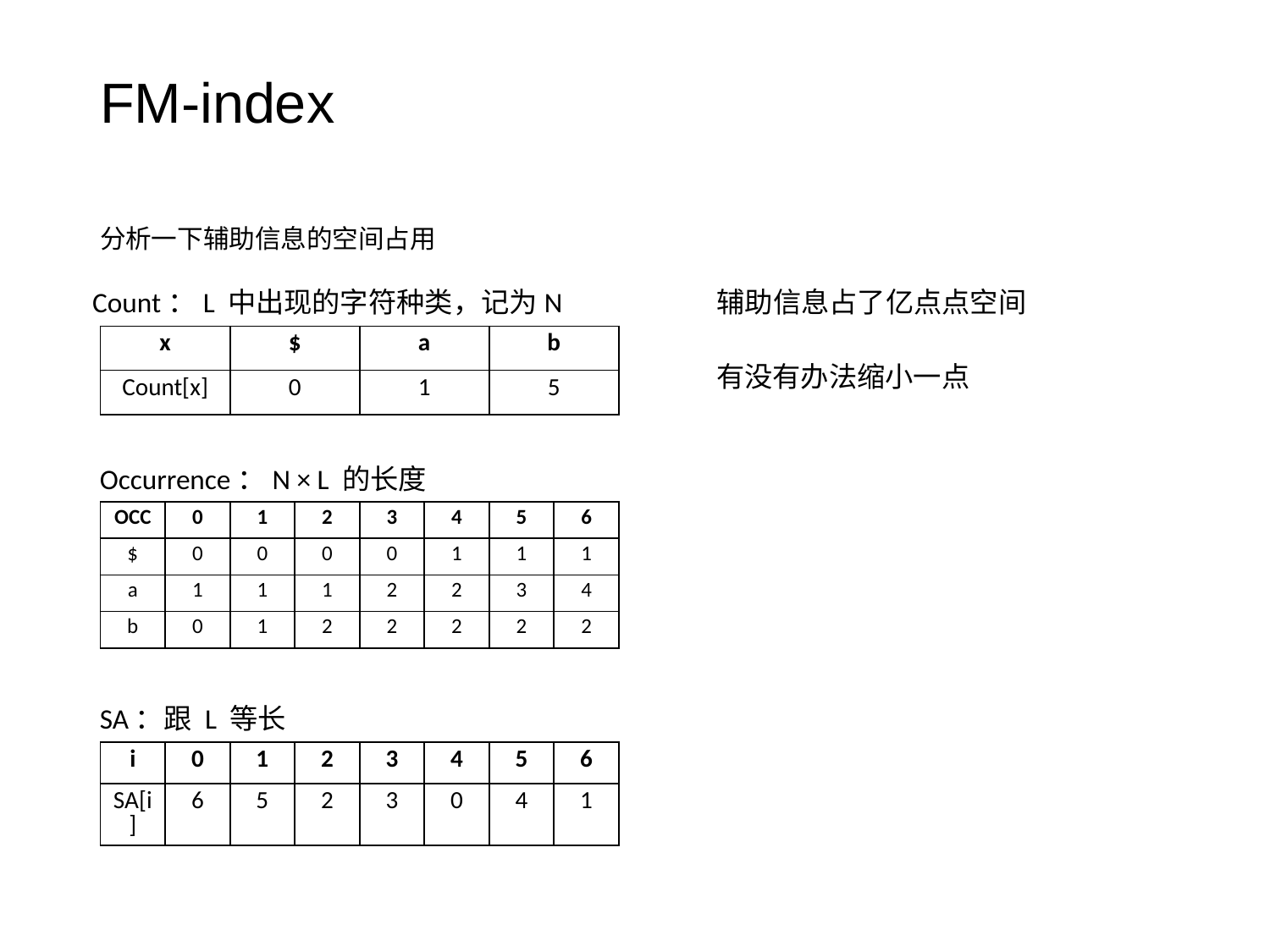

# FM-index
分析一下辅助信息的空间占用
Count：L 中出现的字符种类，记为N
辅助信息占了亿点点空间
| x | $ | a | b |
| --- | --- | --- | --- |
| Count[x] | 0 | 1 | 5 |
有没有办法缩小一点
Occurrence：N × L 的长度
| OCC | 0 | 1 | 2 | 3 | 4 | 5 | 6 |
| --- | --- | --- | --- | --- | --- | --- | --- |
| $ | 0 | 0 | 0 | 0 | 1 | 1 | 1 |
| a | 1 | 1 | 1 | 2 | 2 | 3 | 4 |
| b | 0 | 1 | 2 | 2 | 2 | 2 | 2 |
SA：跟 L 等长
| i | 0 | 1 | 2 | 3 | 4 | 5 | 6 |
| --- | --- | --- | --- | --- | --- | --- | --- |
| SA[i] | 6 | 5 | 2 | 3 | 0 | 4 | 1 |